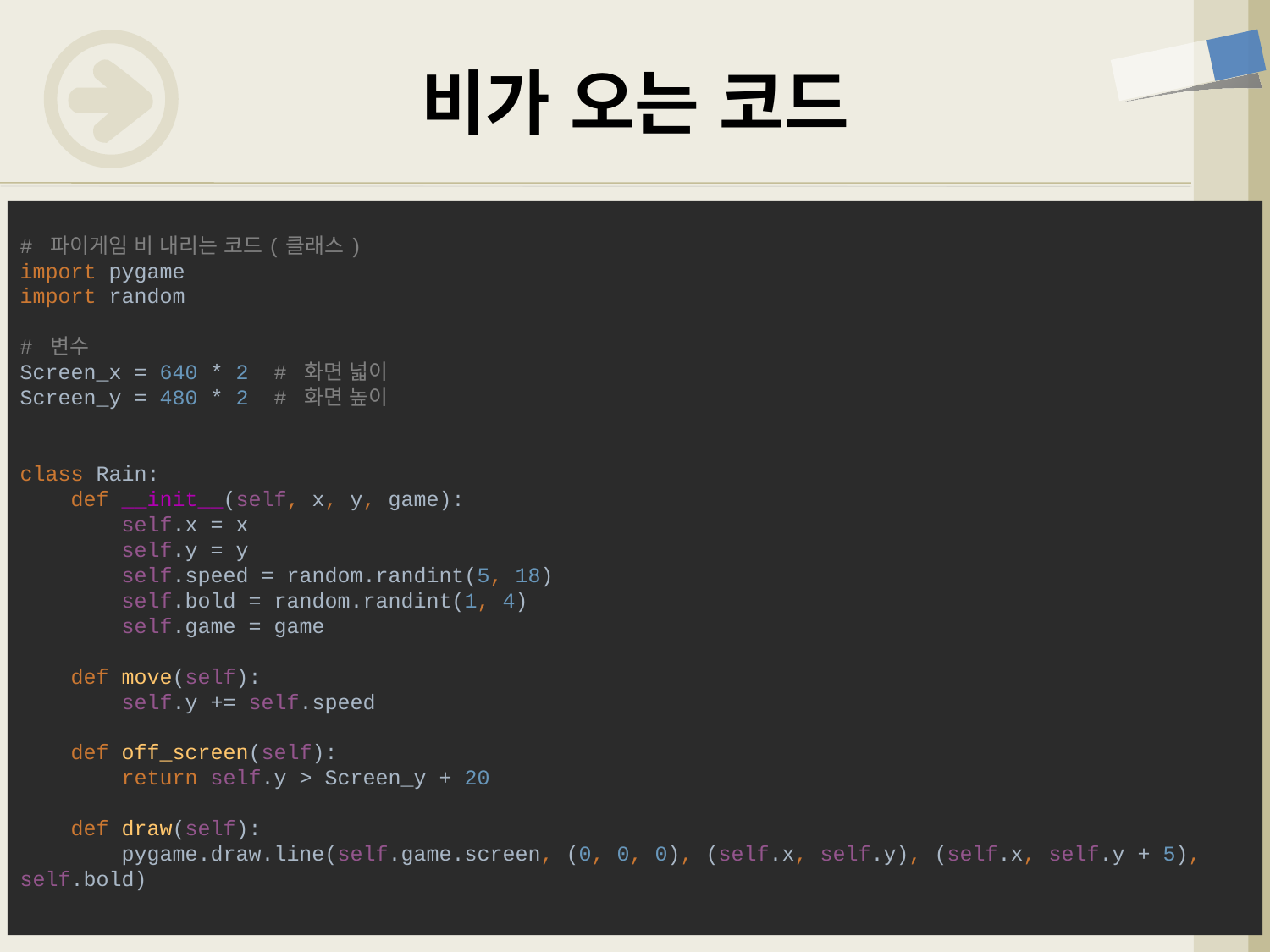

# 비가 오는 코드
# 파이게임 비 내리는 코드(클래스)
import pygame
import random
# 변수
Screen_x = 640 * 2  # 화면 넓이
Screen_y = 480 * 2  # 화면 높이
class Rain:
    def __init__(self, x, y, game):
        self.x = x
        self.y = y
        self.speed = random.randint(5, 18)
        self.bold = random.randint(1, 4)
        self.game = game
    def move(self):
        self.y += self.speed
    def off_screen(self):
        return self.y > Screen_y + 20
    def draw(self):
        pygame.draw.line(self.game.screen, (0, 0, 0), (self.x, self.y), (self.x, self.y + 5), self.bold)